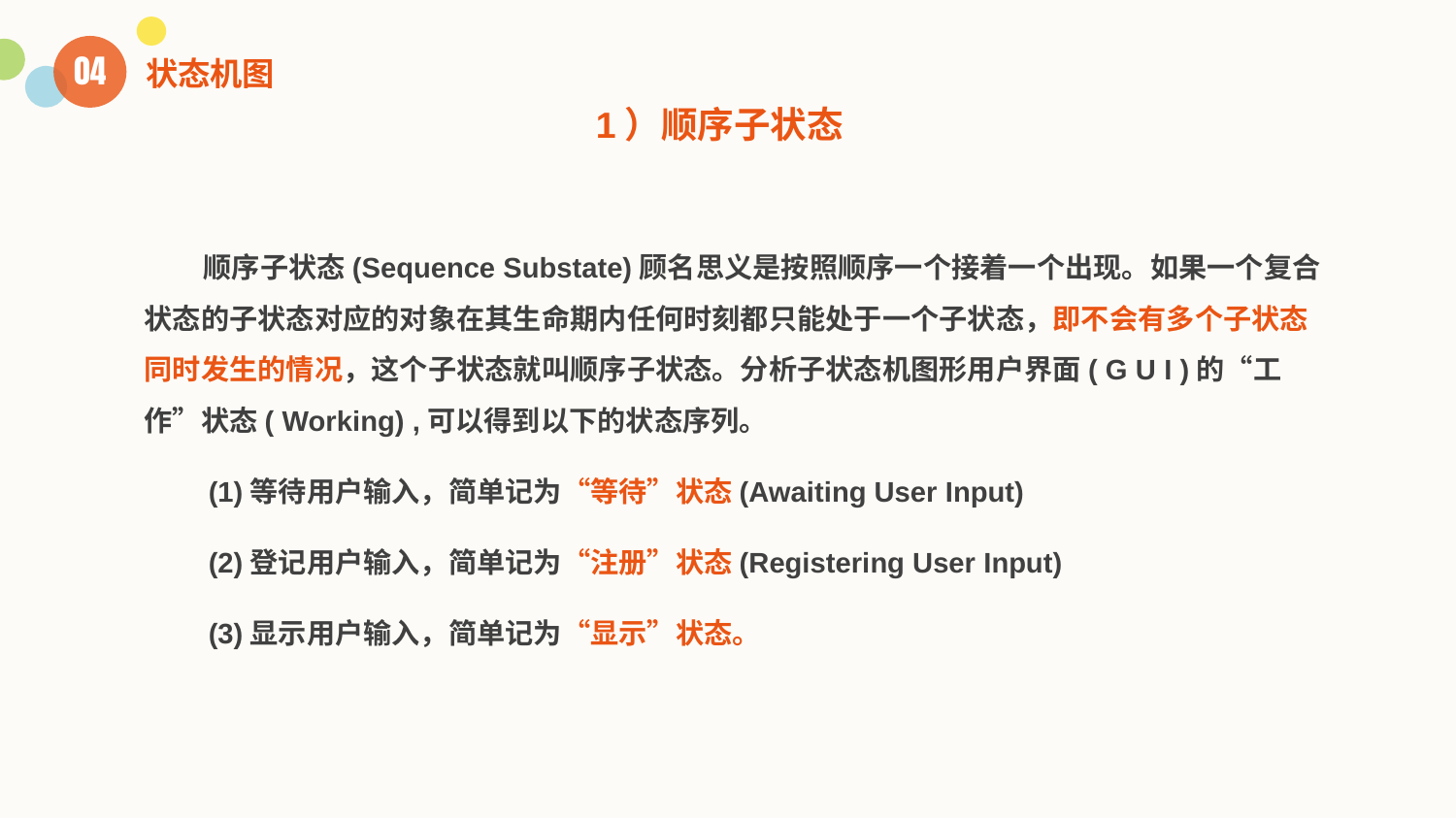

04
状态机图

1）顺序子状态
        顺序子状态(Sequence Substate)顾名思义是按照顺序一个接着一个出现。如果一个复合状态的子状态对应的对象在其生命期内任何时刻都只能处于一个子状态，即不会有多个子状态同时发生的情况，这个子状态就叫顺序子状态。分析子状态机图形用户界面( G U I )的“工作”状态( Working) ,可以得到以下的状态序列。
        (1)等待用户输入，简单记为“等待”状态(Awaiting User Input)
        (2)登记用户输入，简单记为“注册”状态(Registering User Input)
        (3)显示用户输入，简单记为“显示”状态。